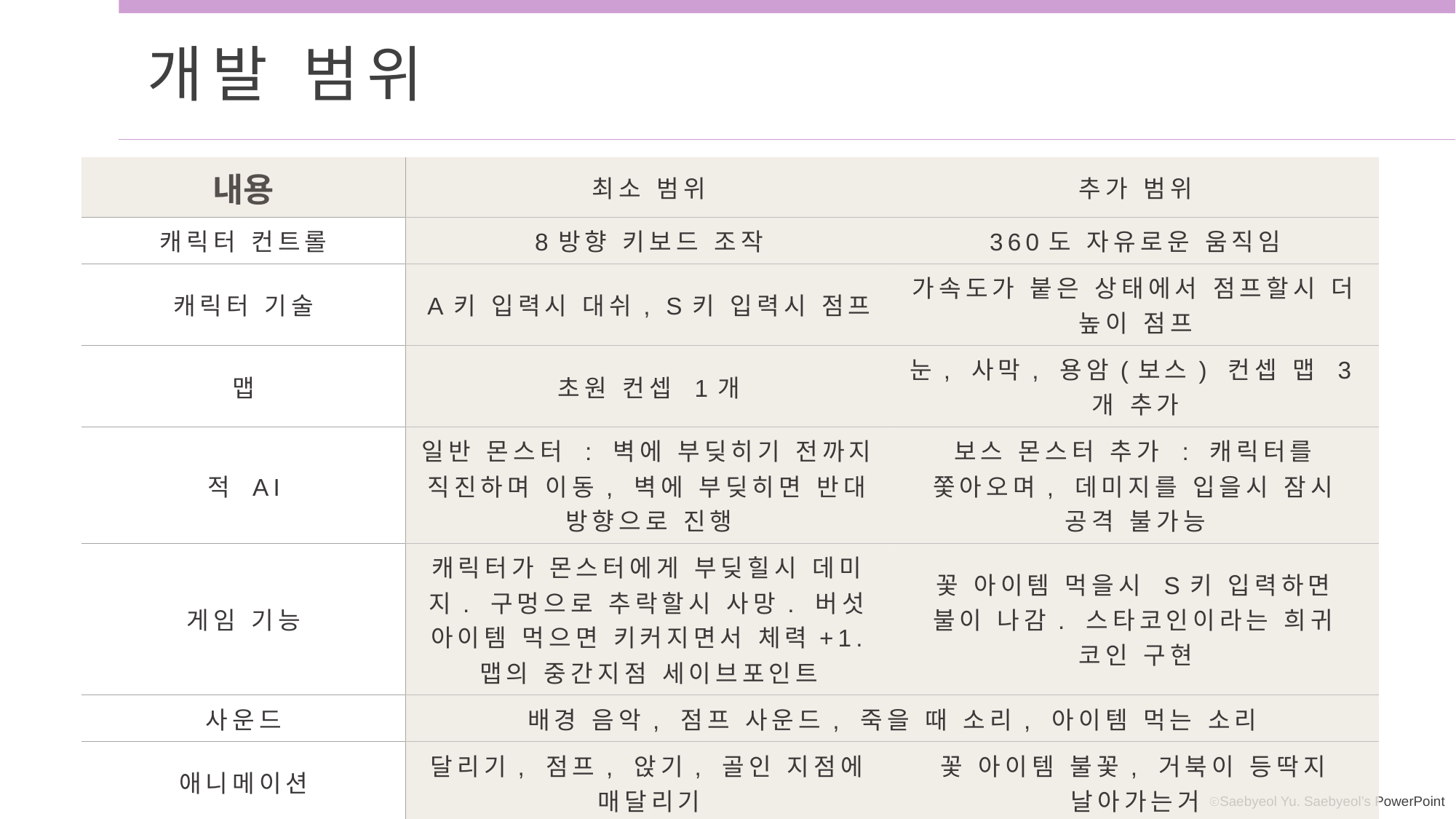

개발 범위
| 내용 | 최소 범위 | 추가 범위 |
| --- | --- | --- |
| 캐릭터 컨트롤 | 8방향 키보드 조작 | 360도 자유로운 움직임 |
| 캐릭터 기술 | A키 입력시 대쉬, S키 입력시 점프 | 가속도가 붙은 상태에서 점프할시 더 높이 점프 |
| 맵 | 초원 컨셉 1개 | 눈, 사막, 용암(보스) 컨셉 맵 3개 추가 |
| 적 AI | 일반 몬스터 : 벽에 부딪히기 전까지 직진하며 이동, 벽에 부딪히면 반대 방향으로 진행 | 보스 몬스터 추가 : 캐릭터를 쫓아오며, 데미지를 입을시 잠시 공격 불가능 |
| 게임 기능 | 캐릭터가 몬스터에게 부딪힐시 데미지. 구멍으로 추락할시 사망. 버섯 아이템 먹으면 키커지면서 체력+1. 맵의 중간지점 세이브포인트 | 꽃 아이템 먹을시 S키 입력하면 불이 나감. 스타코인이라는 희귀 코인 구현 |
| 사운드 | 배경 음악, 점프 사운드, 죽을 때 소리, 아이템 먹는 소리 |  |
| 애니메이션 | 달리기, 점프, 앉기, 골인 지점에 매달리기 | 꽃 아이템 불꽃, 거북이 등딱지 날아가는거 |